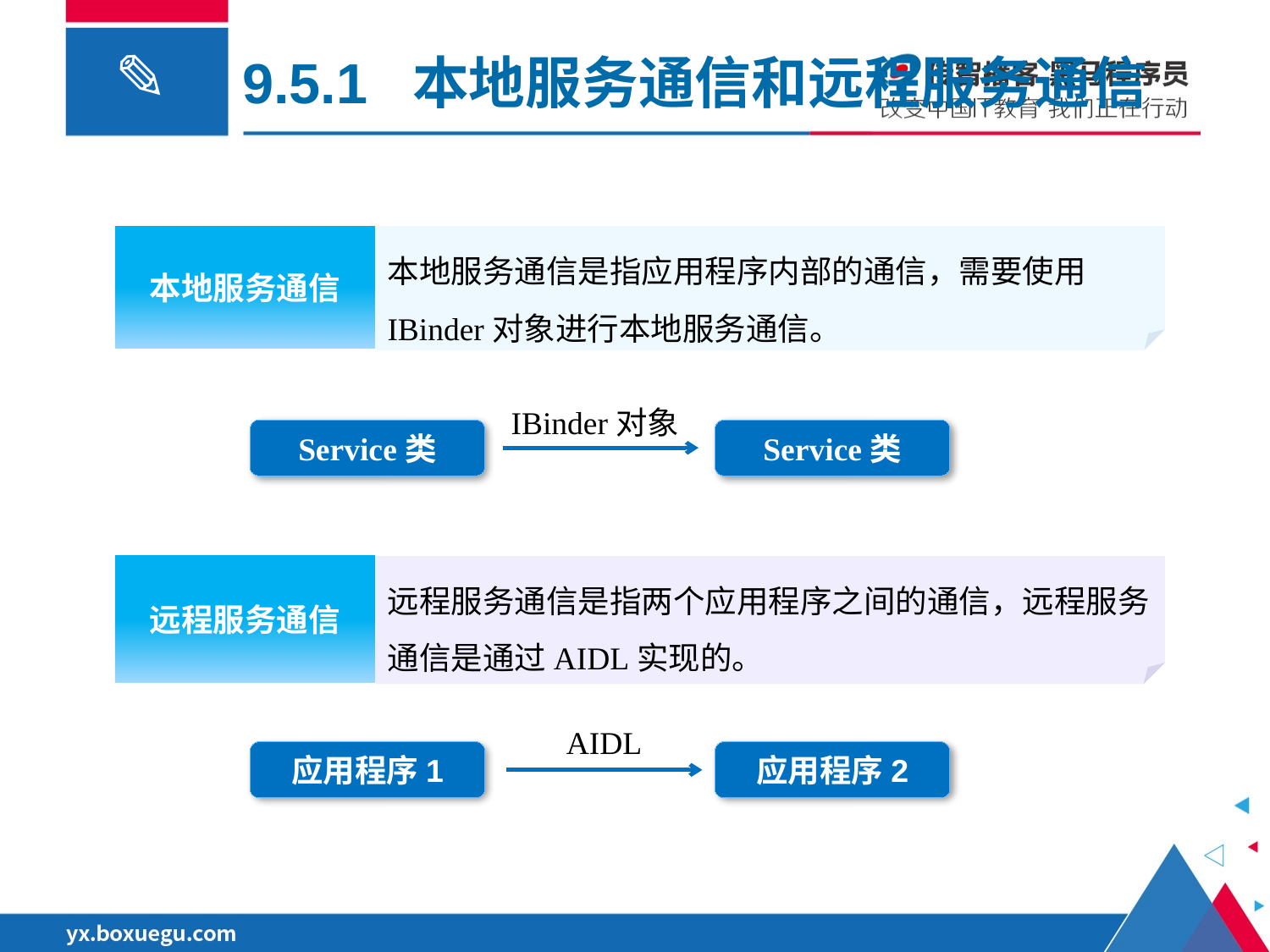

9.5.1  本地服务通信和远程服务通信

本地服务通信

本地服务通信是指应用程序内部的通信，需要使用IBinder对象进行本地服务通信。
IBinder对象
Service类
Service类

远程服务通信

远程服务通信是指两个应用程序之间的通信，远程服务通信是通过AIDL实现的。

AIDL
应用程序2
应用程序1